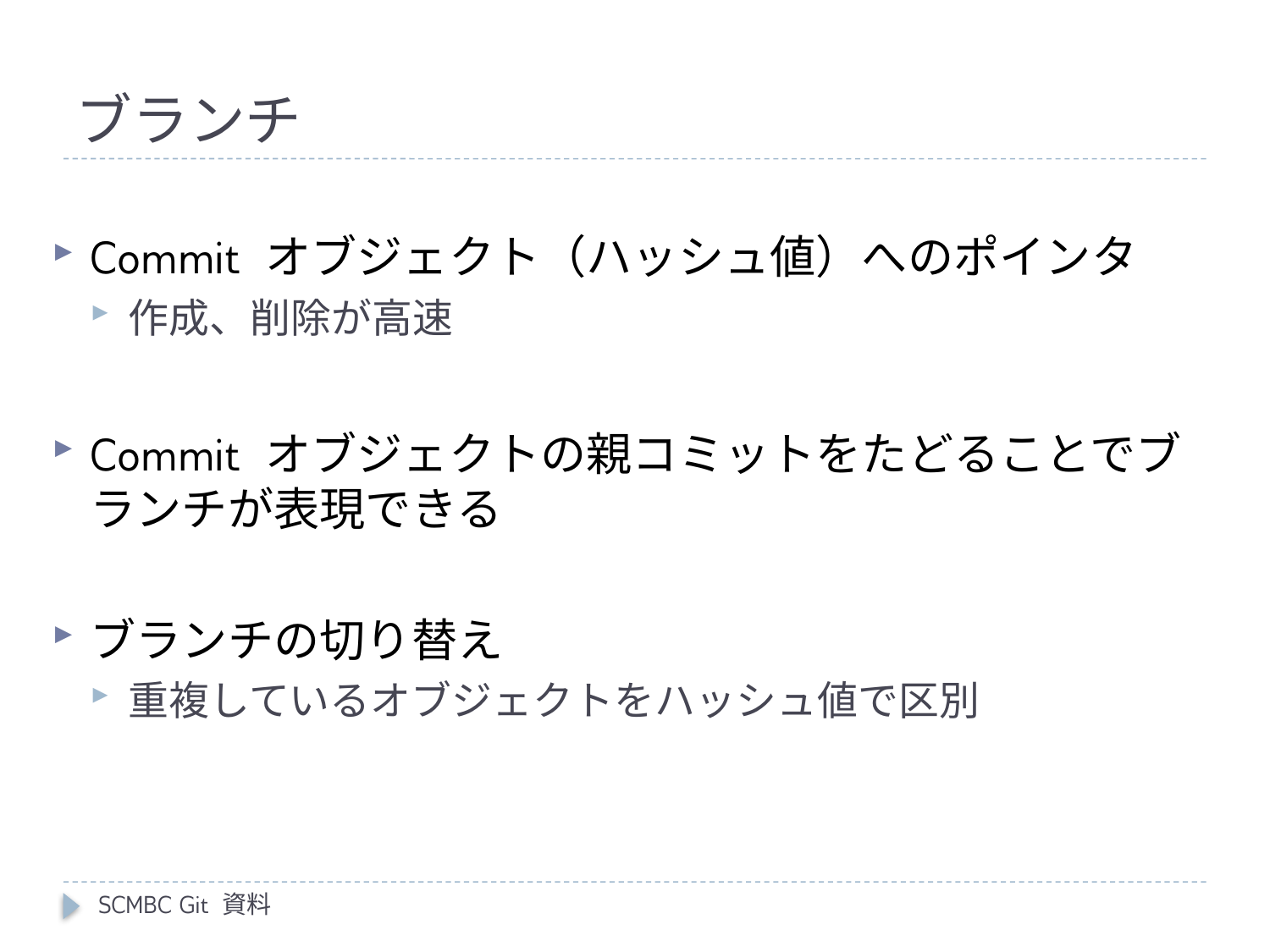

# ブランチ
Commit オブジェクト（ハッシュ値）へのポインタ
作成、削除が高速

Commit オブジェクトの親コミットをたどることでブランチが表現できる

ブランチの切り替え
重複しているオブジェクトをハッシュ値で区別
SCMBC Git 資料